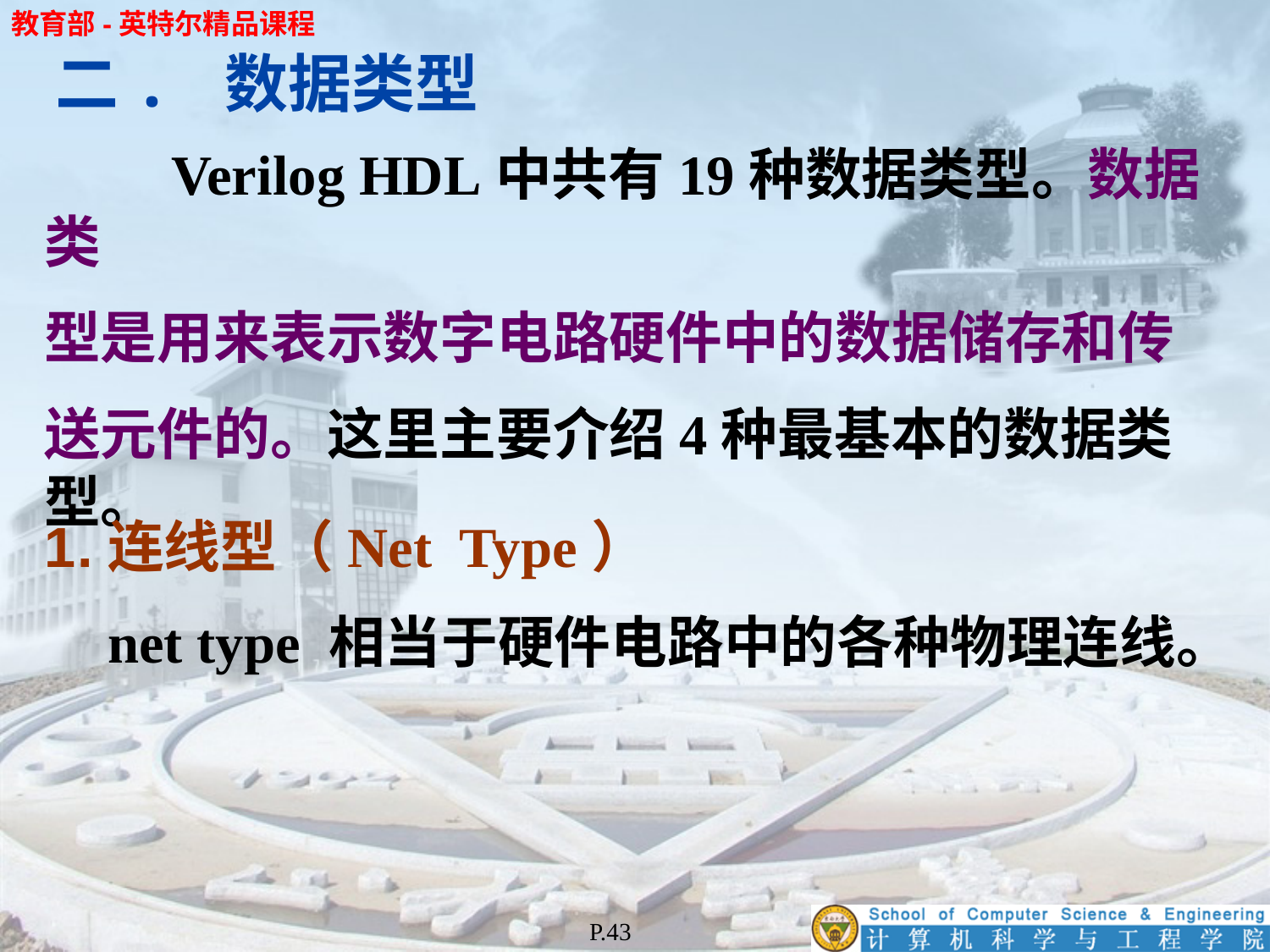

二. 数据类型
	Verilog HDL中共有19种数据类型。数据类
型是用来表示数字电路硬件中的数据储存和传
送元件的。这里主要介绍4种最基本的数据类型。
连线型（Net  Type）
	net type 相当于硬件电路中的各种物理连线。
P.43